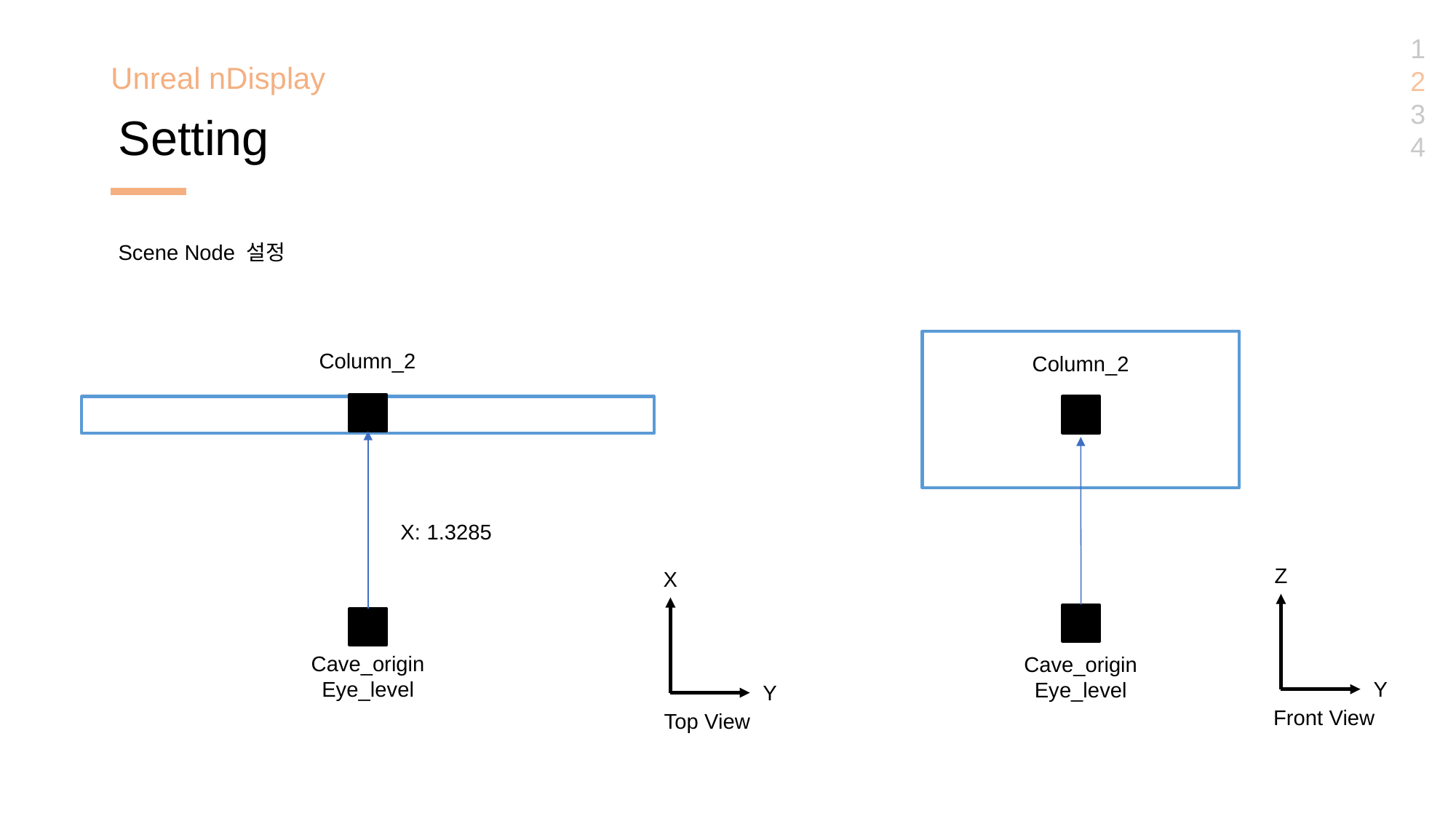

1
2
3
4
Unreal nDisplay
Setting

Scene Node 설정

Column_2
Column_2

X: 1.3285
Z
X

Cave_origin
Eye_level
Cave_origin
Eye_level
Y
Y
Front View
Top View